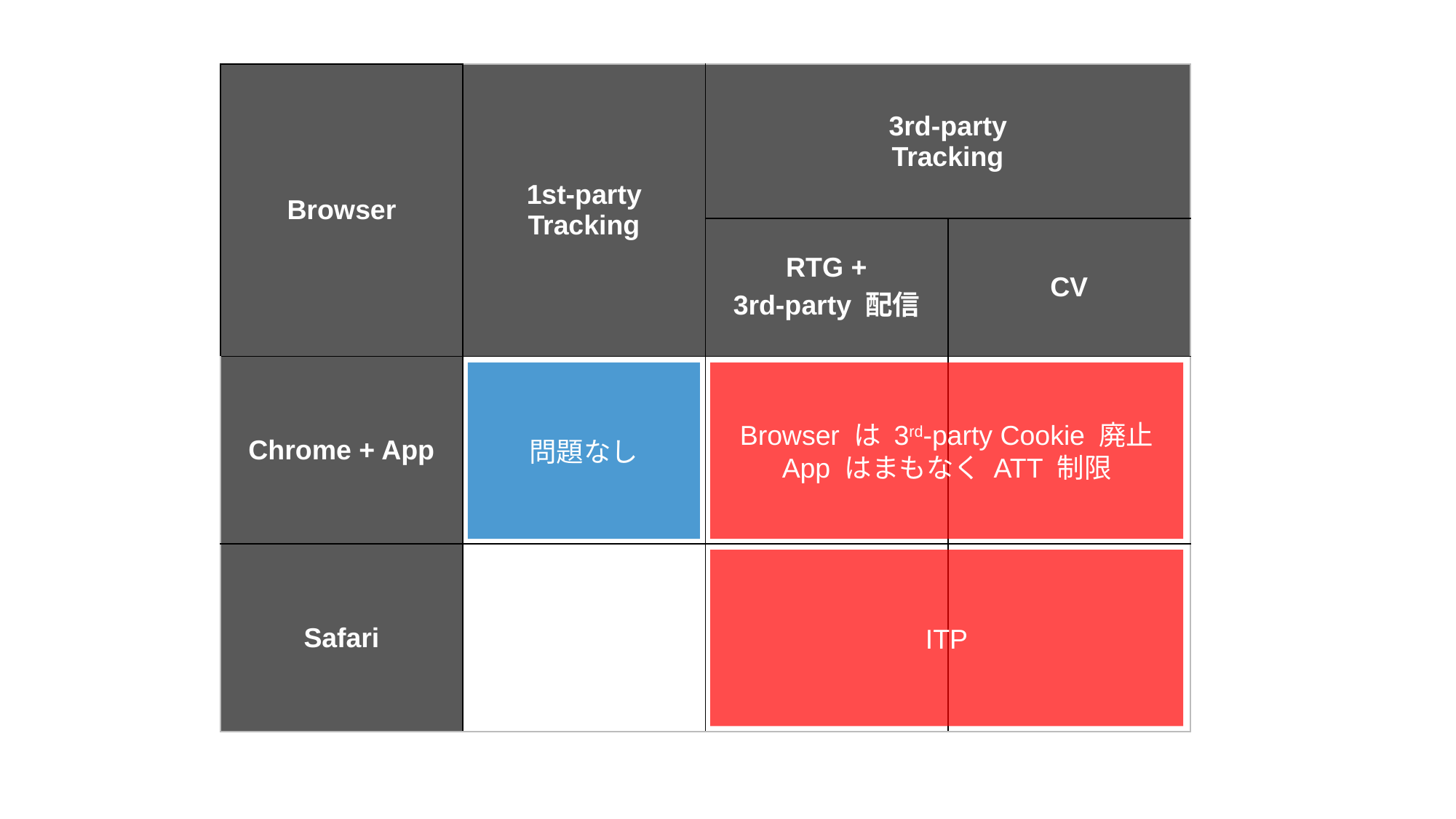

| Browser | 1st-party Tracking | 3rd-party Tracking |  |
| --- | --- | --- | --- |
|  |  | RTG + 3rd-party 配信 | CV |
| Chrome + App |  |  |  |
| Safari |  |  |  |
Browser は 3rd-party Cookie 廃止
App はまもなく ATT 制限
問題なし
ITP